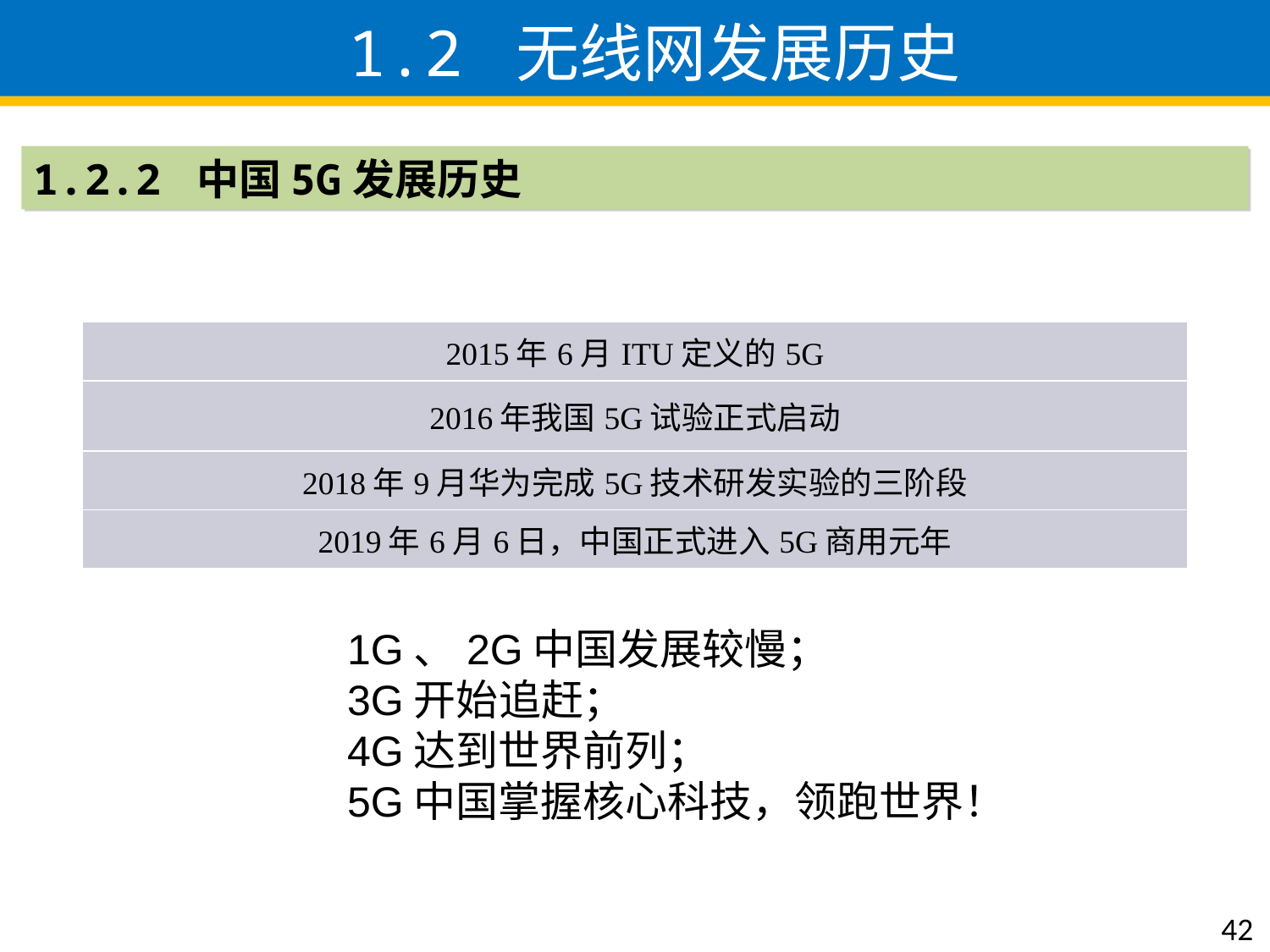

# 1.2 无线网发展历史
1.2.2 中国5G发展历史
| 2015年6月ITU定义的5G |
| --- |
| 2016年我国5G试验正式启动 |
| 2018年9月华为完成5G技术研发实验的三阶段 |
| 2019年6月6日，中国正式进入5G商用元年 |
1G、2G中国发展较慢；
3G开始追赶；
4G达到世界前列；
5G中国掌握核心科技，领跑世界！
42